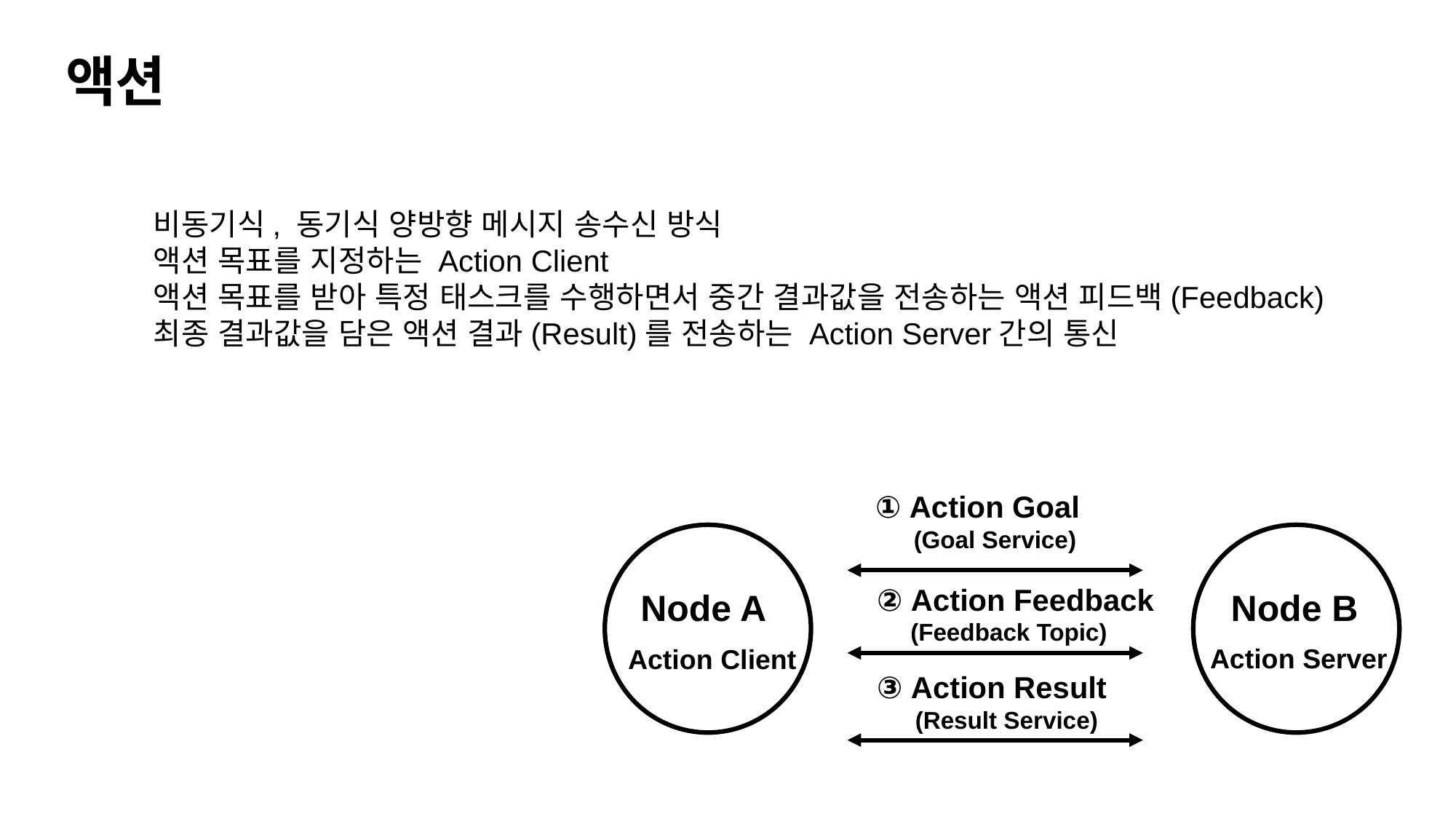

# 액션
비동기식, 동기식 양방향 메시지 송수신 방식
액션 목표를 지정하는 Action Client
액션 목표를 받아 특정 태스크를 수행하면서 중간 결과값을 전송하는 액션 피드백(Feedback)
최종 결과값을 담은 액션 결과(Result)를 전송하는 Action Server간의 통신
① Action Goal
(Goal Service)

② Action Feedback
     (Feedback Topic)
Node B
Node A
Action Server
Action Client
③ Action Result
   (Result Service)